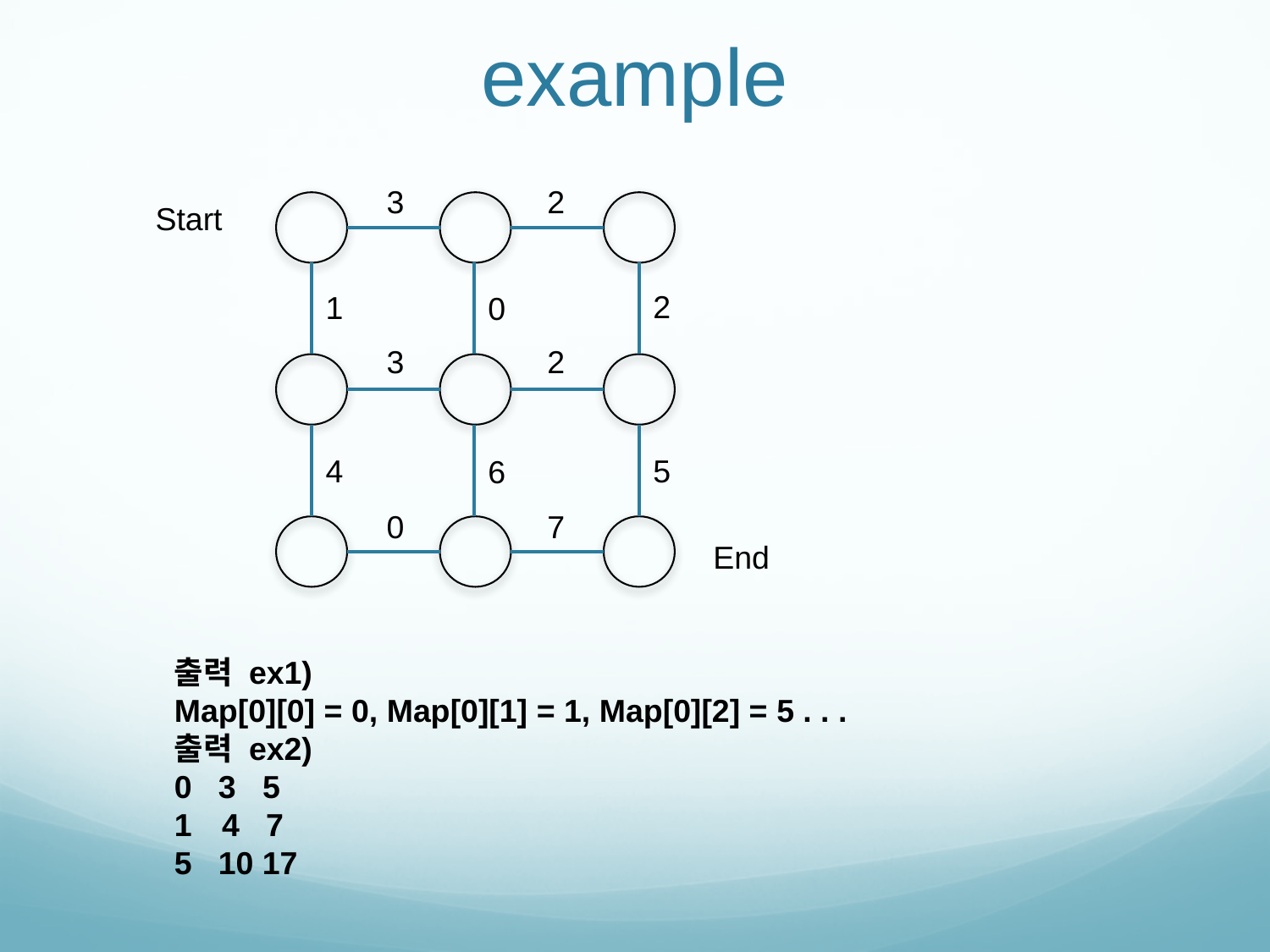

# example
3
2
Start

2
1
0
3
2

5
4
6
0
7

End
출력 ex1)
Map[0][0] = 0, Map[0][1] = 1, Map[0][2] = 5 . . .
출력 ex2)
0   3   5
4   7
5   10 17